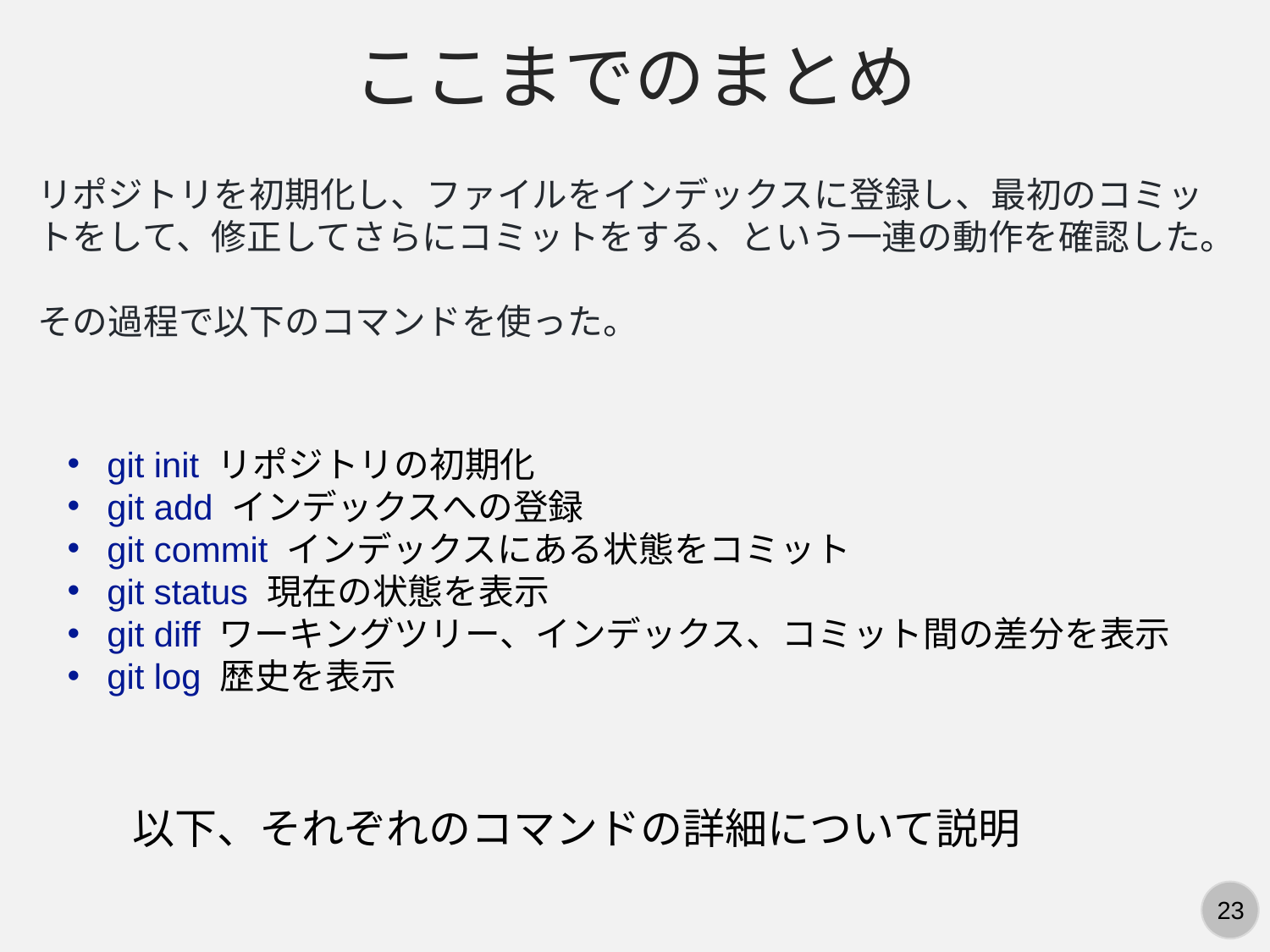

ここまでのまとめ
リポジトリを初期化し、ファイルをインデックスに登録し、最初のコミットをして、修正してさらにコミットをする、という一連の動作を確認した。

その過程で以下のコマンドを使った。
git init リポジトリの初期化
git add インデックスへの登録
git commit インデックスにある状態をコミット
git status 現在の状態を表示
git diff ワーキングツリー、インデックス、コミット間の差分を表示
git log 歴史を表示
以下、それぞれのコマンドの詳細について説明